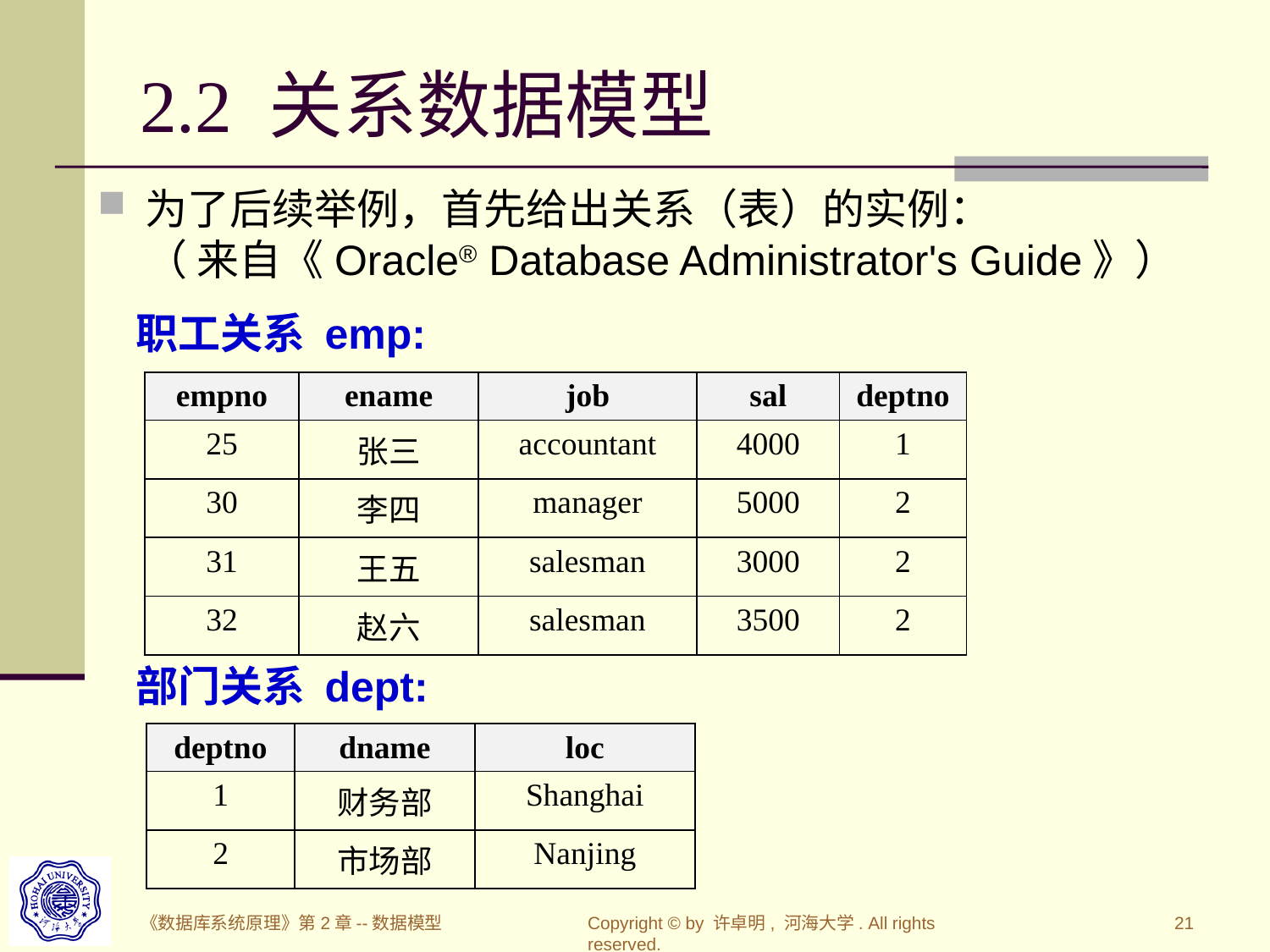

# 2.2 关系数据模型
为了后续举例，首先给出关系（表）的实例：
（ 来自《Oracle® Database Administrator's Guide》）

职工关系 emp:
| empno | ename | job | sal | deptno |
| --- | --- | --- | --- | --- |
| 25 | 张三 | accountant | 4000 | 1 |
| 30 | 李四 | manager | 5000 | 2 |
| 31 | 王五 | salesman | 3000 | 2 |
| 32 | 赵六 | salesman | 3500 | 2 |
部门关系 dept:
| deptno | dname | loc |
| --- | --- | --- |
| 1 | 财务部 | Shanghai |
| 2 | 市场部 | Nanjing |
《数据库系统原理》第2章--数据模型
Copyright © by 许卓明, 河海大学. All rights reserved.
21